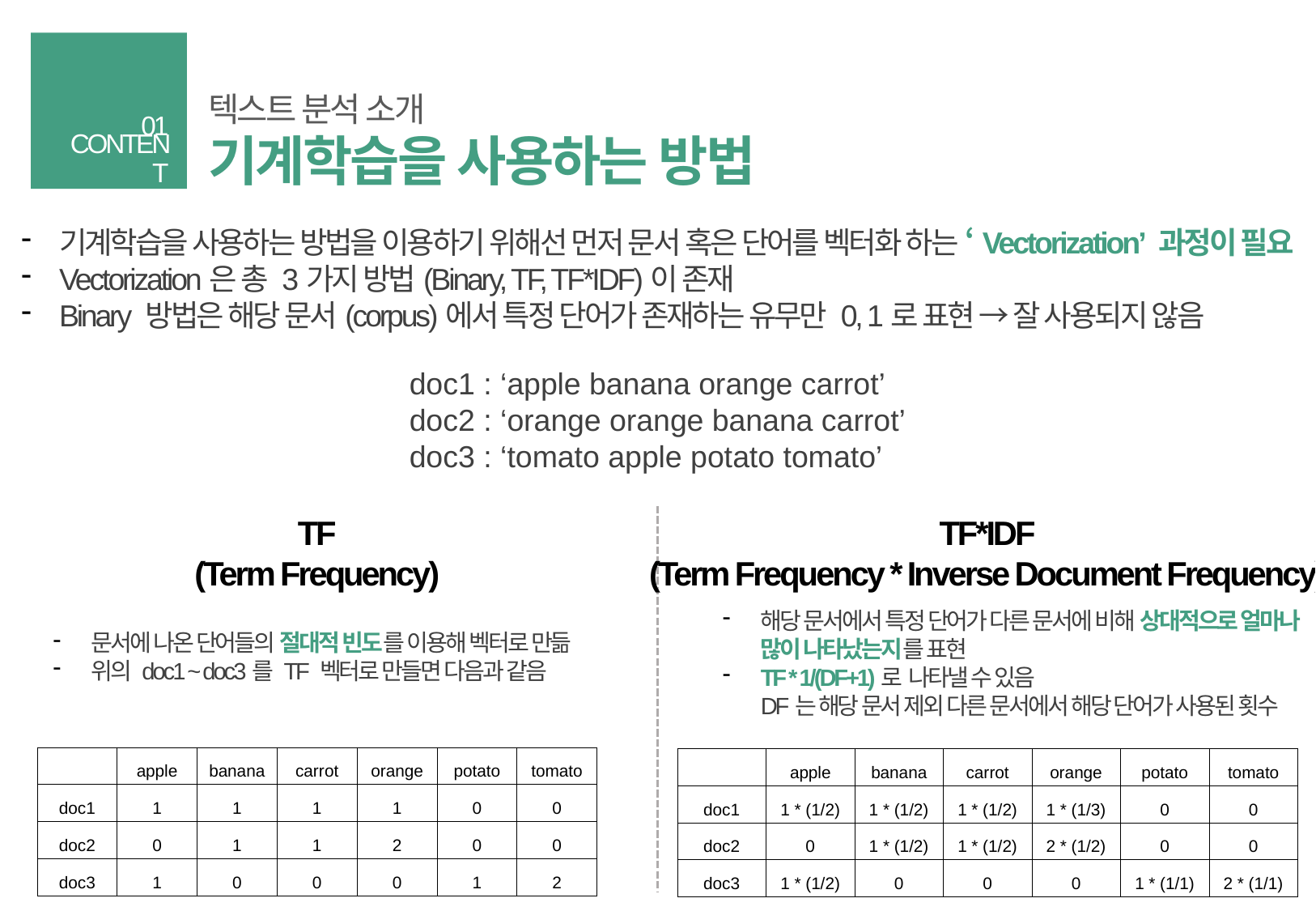

텍스트 분석 소개
01
기계학습을 사용하는 방법
CONTENT
기계학습을 사용하는 방법을 이용하기 위해선 먼저 문서 혹은 단어를 벡터화 하는 ‘Vectorization’ 과정이 필요
Vectorization은 총 3가지 방법(Binary, TF, TF*IDF)이 존재
Binary 방법은 해당 문서(corpus)에서 특정 단어가 존재하는 유무만 0, 1로 표현 → 잘 사용되지 않음
doc1 : ‘apple banana orange carrot’
doc2 : ‘orange orange banana carrot’
doc3 : ‘tomato apple potato tomato’
TF
(Term Frequency)
TF*IDF
(Term Frequency * Inverse Document Frequency)
해당 문서에서 특정 단어가 다른 문서에 비해 상대적으로 얼마나
많이 나타났는지를 표현
TF * 1/(DF+1)로  나타낼 수 있음
DF는 해당 문서 제외 다른 문서에서 해당 단어가 사용된 횟수
문서에 나온 단어들의 절대적 빈도를 이용해 벡터로 만듦
위의 doc1 ~ doc3를 TF 벡터로 만들면 다음과 같음
|  | apple | banana | carrot | orange | potato | tomato |
| --- | --- | --- | --- | --- | --- | --- |
| doc1 | 1 | 1 | 1 | 1 | 0 | 0 |
| doc2 | 0 | 1 | 1 | 2 | 0 | 0 |
| doc3 | 1 | 0 | 0 | 0 | 1 | 2 |
|  | apple | banana | carrot | orange | potato | tomato |
| --- | --- | --- | --- | --- | --- | --- |
| doc1 | 1 \* (1/2) | 1 \* (1/2) | 1 \* (1/2) | 1 \* (1/3) | 0 | 0 |
| doc2 | 0 | 1 \* (1/2) | 1 \* (1/2) | 2 \* (1/2) | 0 | 0 |
| doc3 | 1 \* (1/2) | 0 | 0 | 0 | 1 \* (1/1) | 2 \* (1/1) |